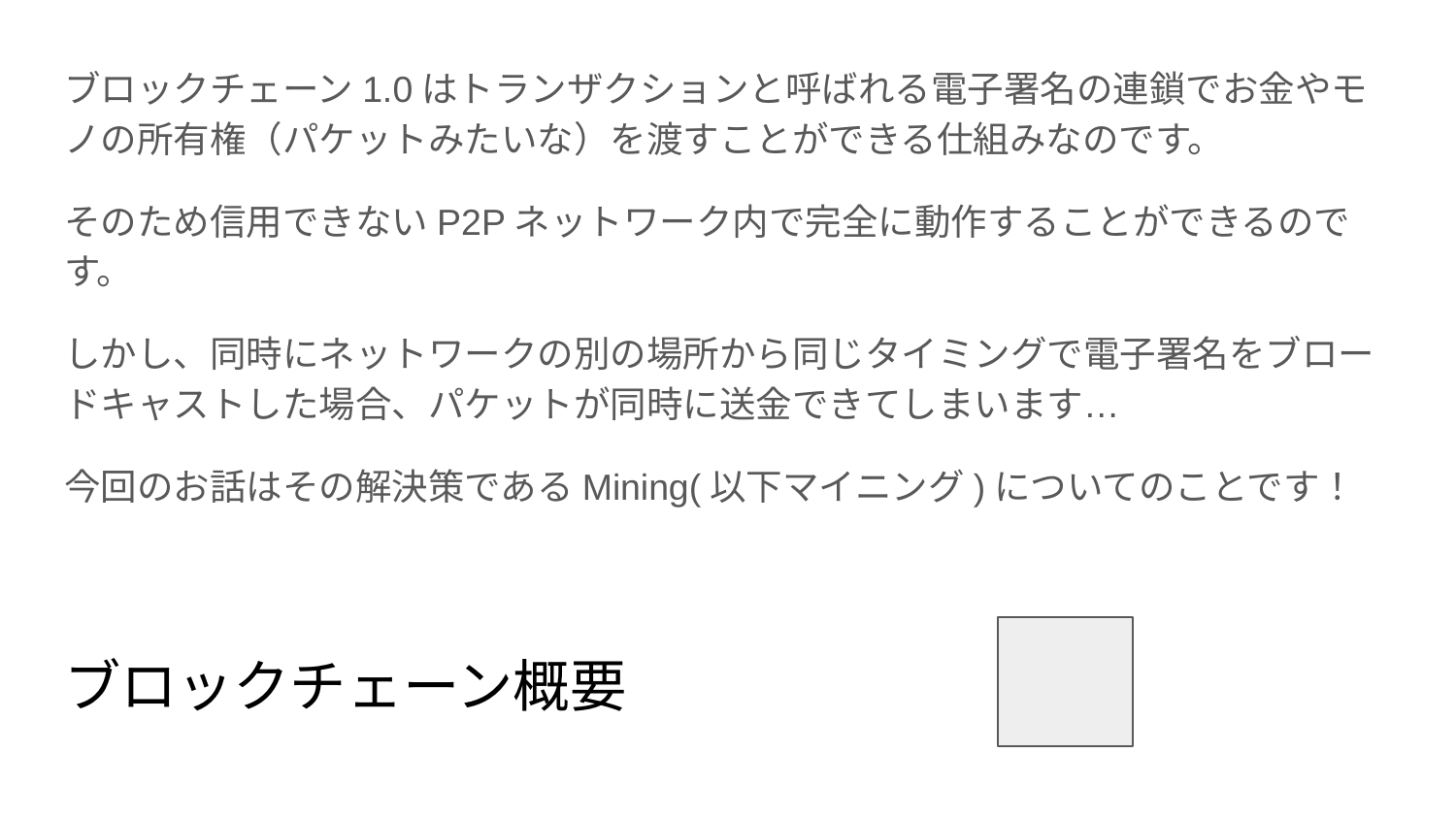

ブロックチェーン1.0はトランザクションと呼ばれる電子署名の連鎖でお金やモノの所有権（パケットみたいな）を渡すことができる仕組みなのです。
そのため信用できないP2Pネットワーク内で完全に動作することができるのです。
しかし、同時にネットワークの別の場所から同じタイミングで電子署名をブロードキャストした場合、パケットが同時に送金できてしまいます…
今回のお話はその解決策であるMining(以下マイニング)についてのことです！

# ブロックチェーン概要